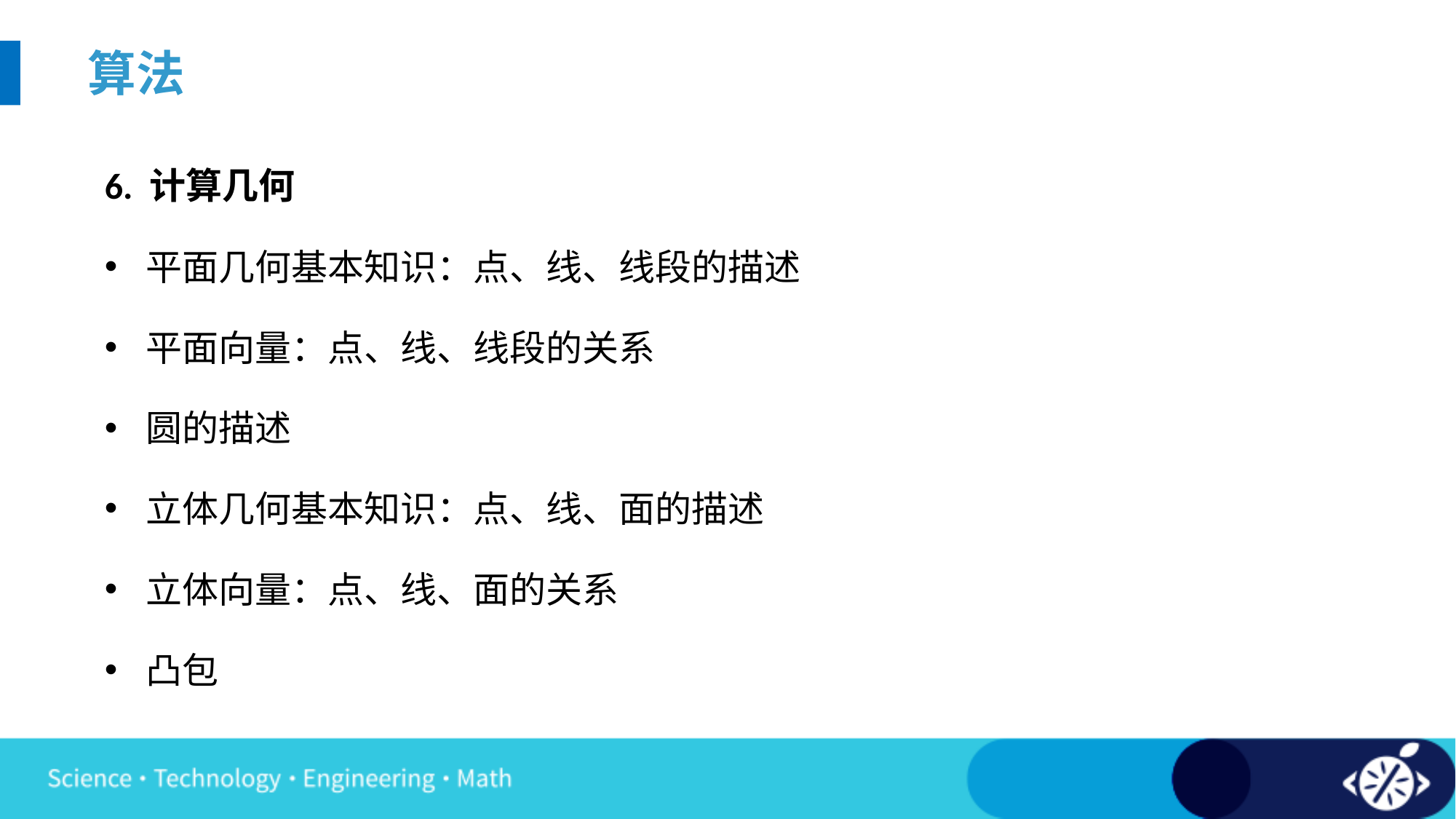

算法
6. 计算几何
平面几何基本知识：点、线、线段的描述
平面向量：点、线、线段的关系
圆的描述
立体几何基本知识：点、线、面的描述
立体向量：点、线、面的关系
凸包